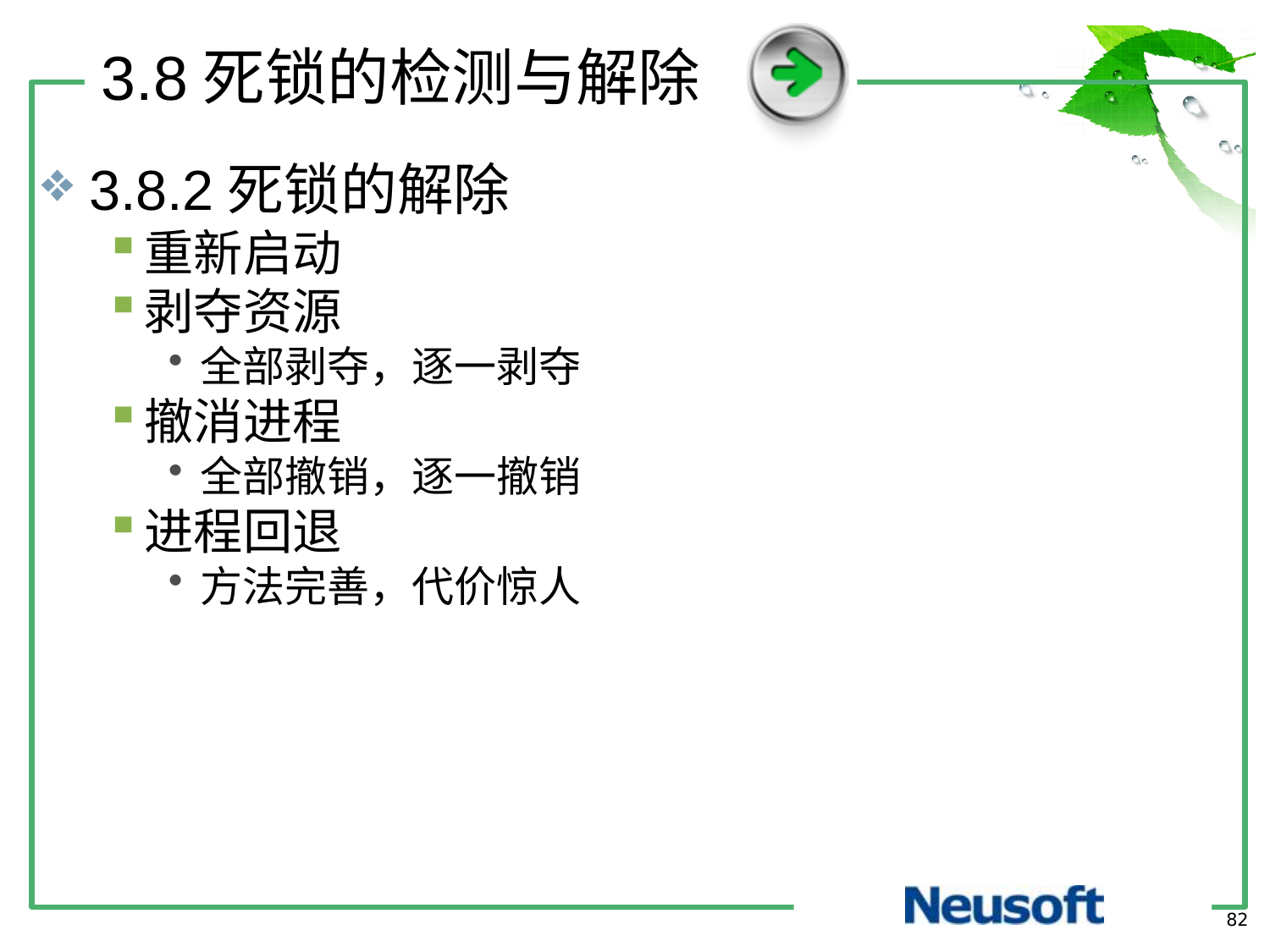

3.8死锁的检测与解除
3.8.2死锁的解除
重新启动
剥夺资源
全部剥夺，逐一剥夺
撤消进程
全部撤销，逐一撤销
进程回退
方法完善，代价惊人
82